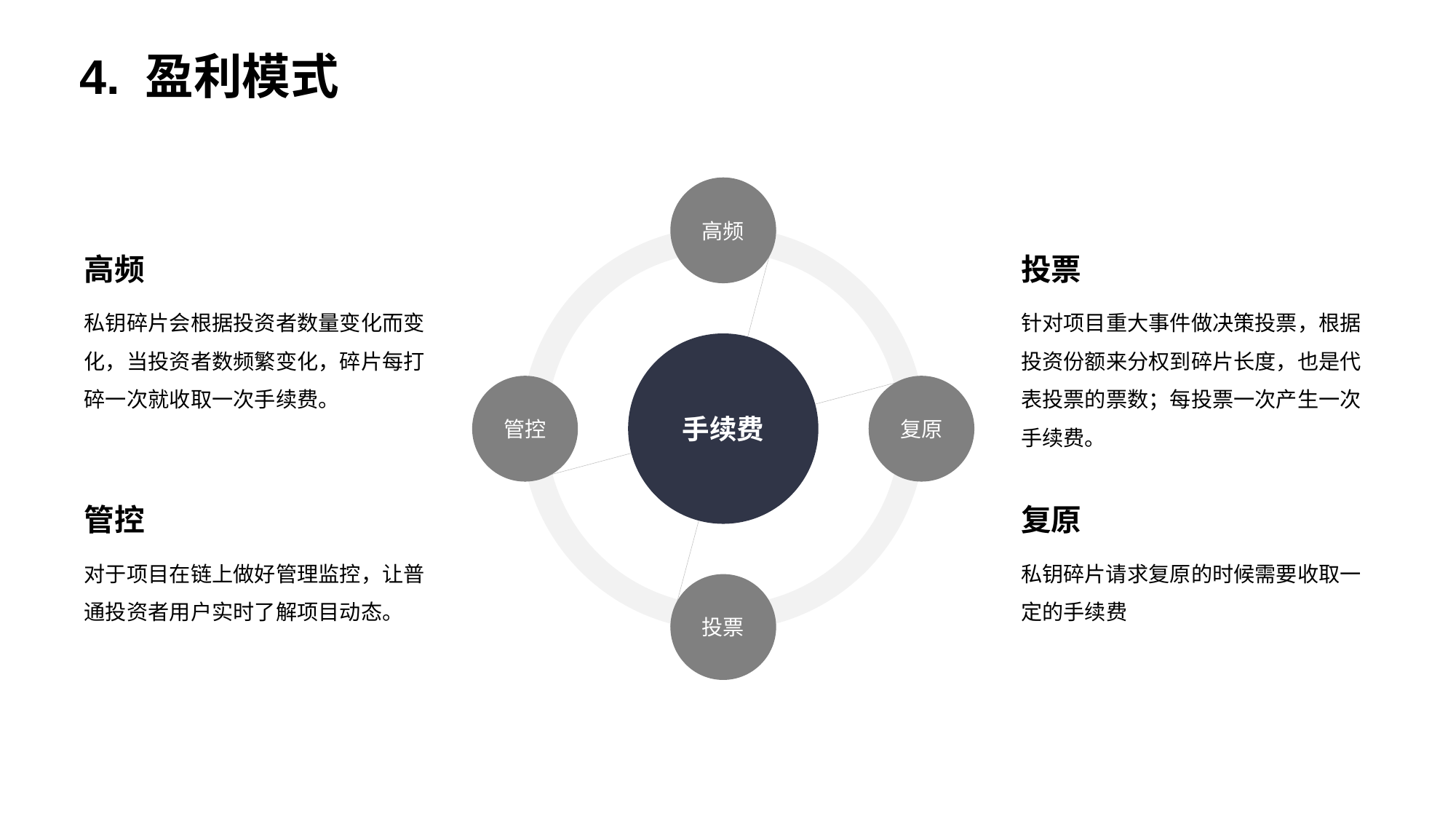

4. 盈利模式
高频
Text here
高频
私钥碎片会根据投资者数量变化而变化，当投资者数频繁变化，碎片每打碎一次就收取一次手续费。
管控
对于项目在链上做好管理监控，让普通投资者用户实时了解项目动态。
投票
针对项目重大事件做决策投票，根据投资份额来分权到碎片长度，也是代表投票的票数；每投票一次产生一次手续费。
复原
私钥碎片请求复原的时候需要收取一定的手续费
手续费
管控
复原
投票